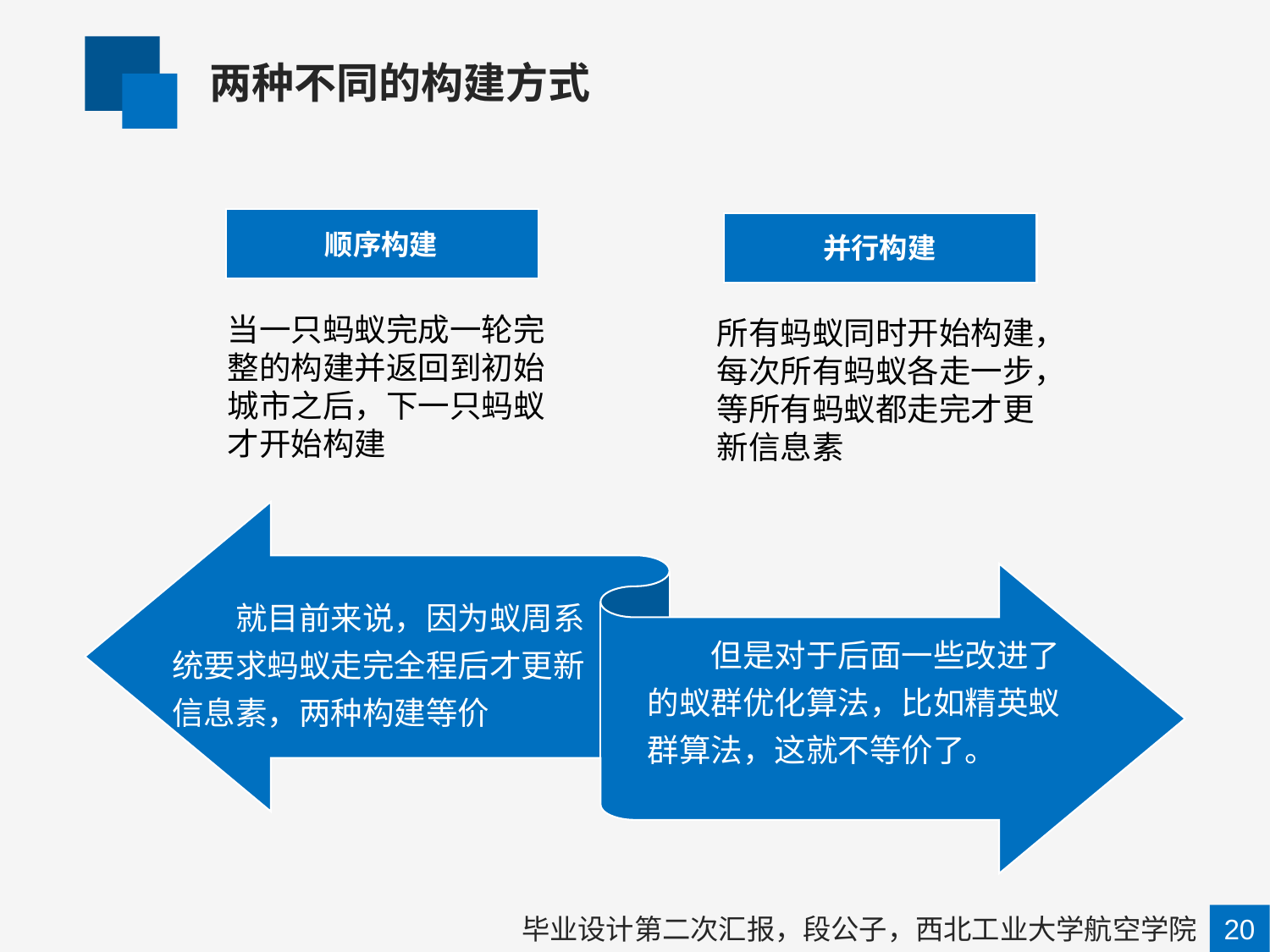

两种不同的构建方式

顺序构建

并行构建
当一只蚂蚁完成一轮完整的构建并返回到初始城市之后，下一只蚂蚁才开始构建
所有蚂蚁同时开始构建，每次所有蚂蚁各走一步，等所有蚂蚁都走完才更新信息素

就目前来说，因为蚁周系统要求蚂蚁走完全程后才更新信息素，两种构建等价
但是对于后面一些改进了的蚁群优化算法，比如精英蚁群算法，这就不等价了。
毕业设计第二次汇报，段公子，西北工业大学航空学院
20